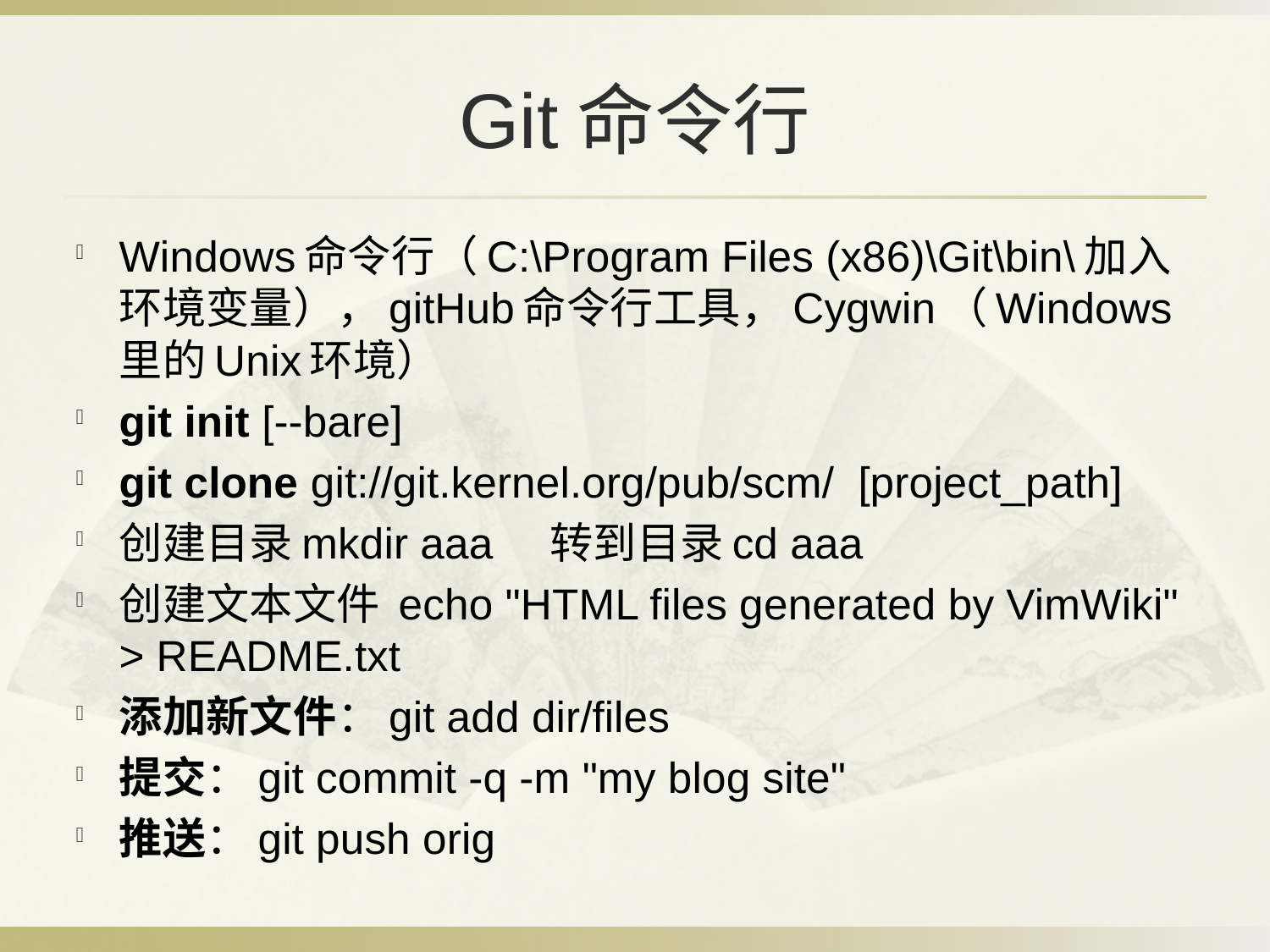

# Git命令行
Windows命令行（C:\Program Files (x86)\Git\bin\加入环境变量），gitHub命令行工具，Cygwin（Windows里的Unix环境）
git init [--bare]
git clone git://git.kernel.org/pub/scm/  [project_path]
创建目录mkdir aaa    转到目录cd aaa
创建文本文件 echo "HTML files generated by VimWiki" > README.txt
添加新文件：git add dir/files
提交：git commit -q -m "my blog site"
推送：git push orig